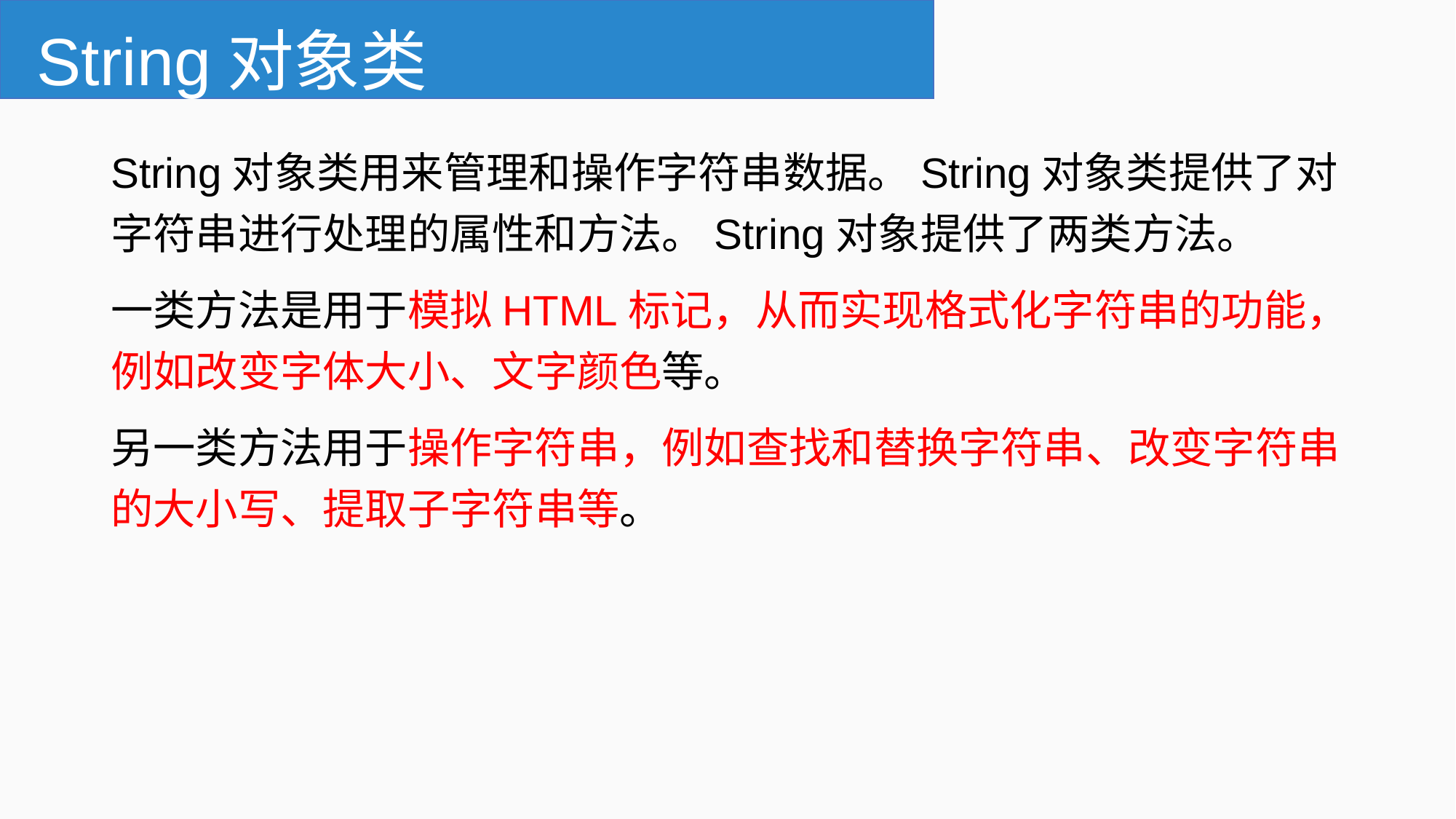

# String对象类
String对象类用来管理和操作字符串数据。String对象类提供了对字符串进行处理的属性和方法。String对象提供了两类方法。
一类方法是用于模拟HTML标记，从而实现格式化字符串的功能，例如改变字体大小、文字颜色等。
另一类方法用于操作字符串，例如查找和替换字符串、改变字符串的大小写、提取子字符串等。